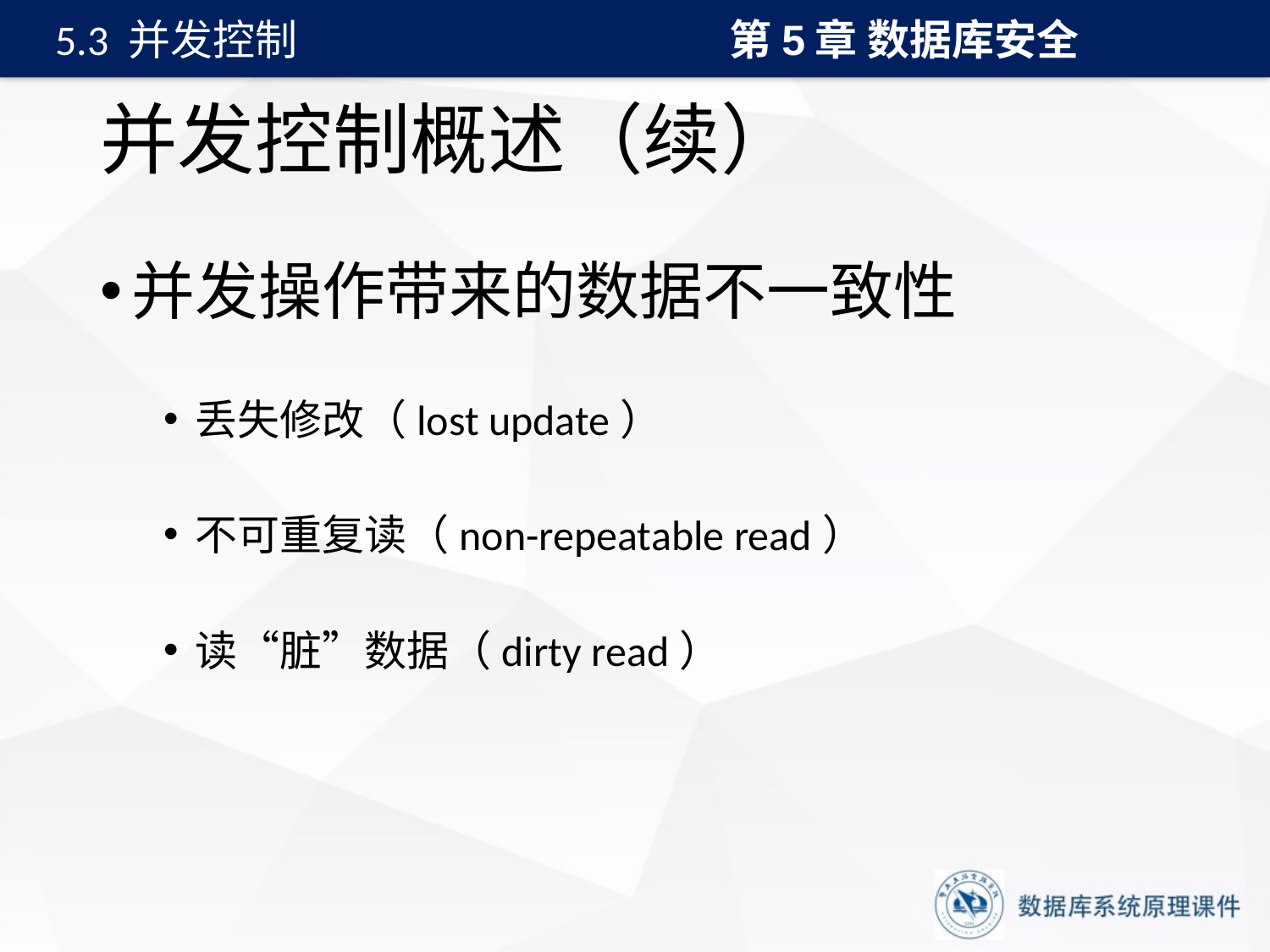

第5章 数据库安全
5.3 并发控制
# 并发控制概述（续）
并发操作带来的数据不一致性
丢失修改（lost update）
不可重复读（non-repeatable read）
读“脏”数据（dirty read）